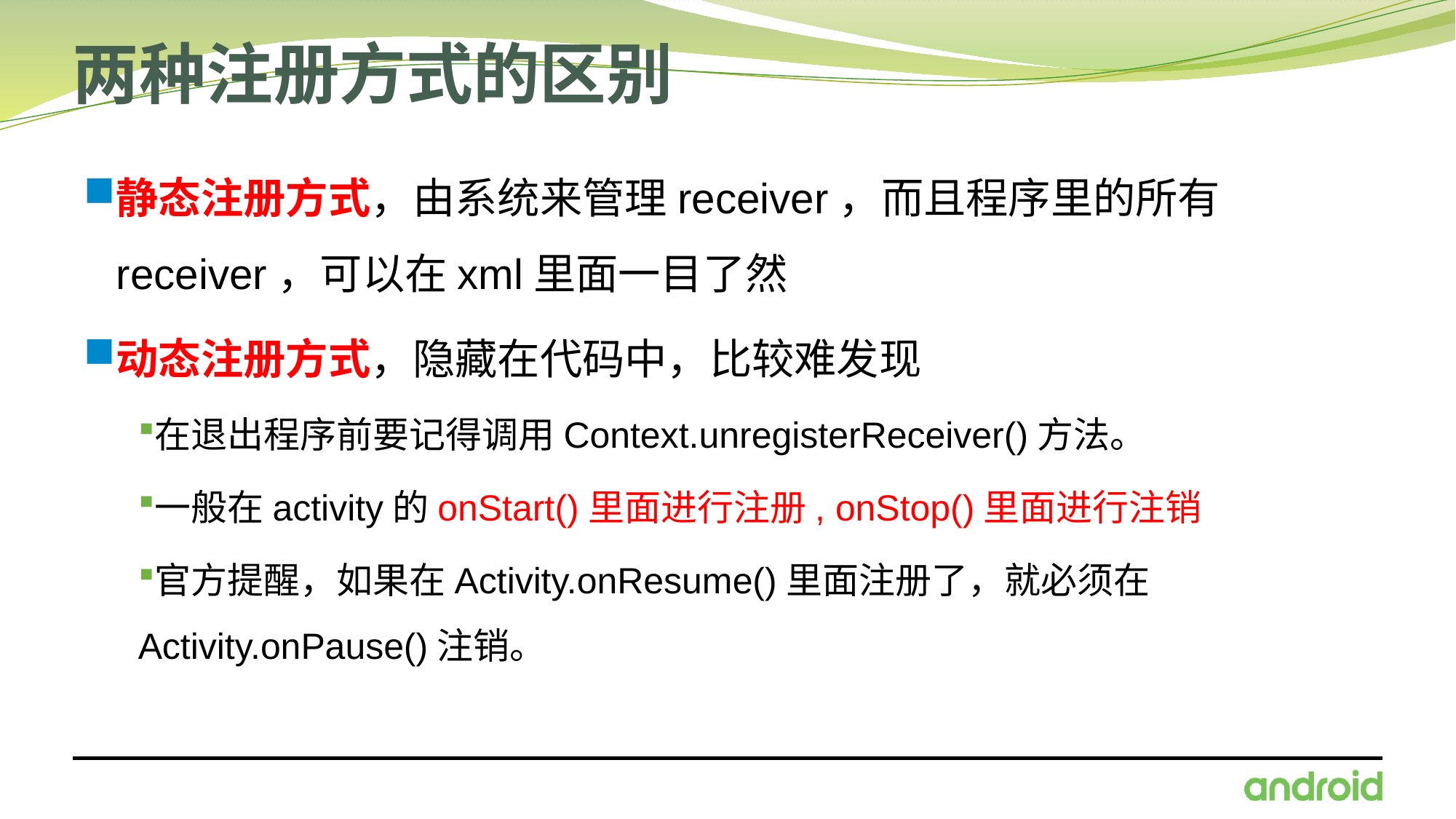

# 两种注册方式的区别
静态注册方式，由系统来管理receiver，而且程序里的所有receiver，可以在xml里面一目了然
动态注册方式，隐藏在代码中，比较难发现
在退出程序前要记得调用Context.unregisterReceiver()方法。
一般在activity的onStart()里面进行注册, onStop()里面进行注销
官方提醒，如果在Activity.onResume()里面注册了，就必须在Activity.onPause()注销。